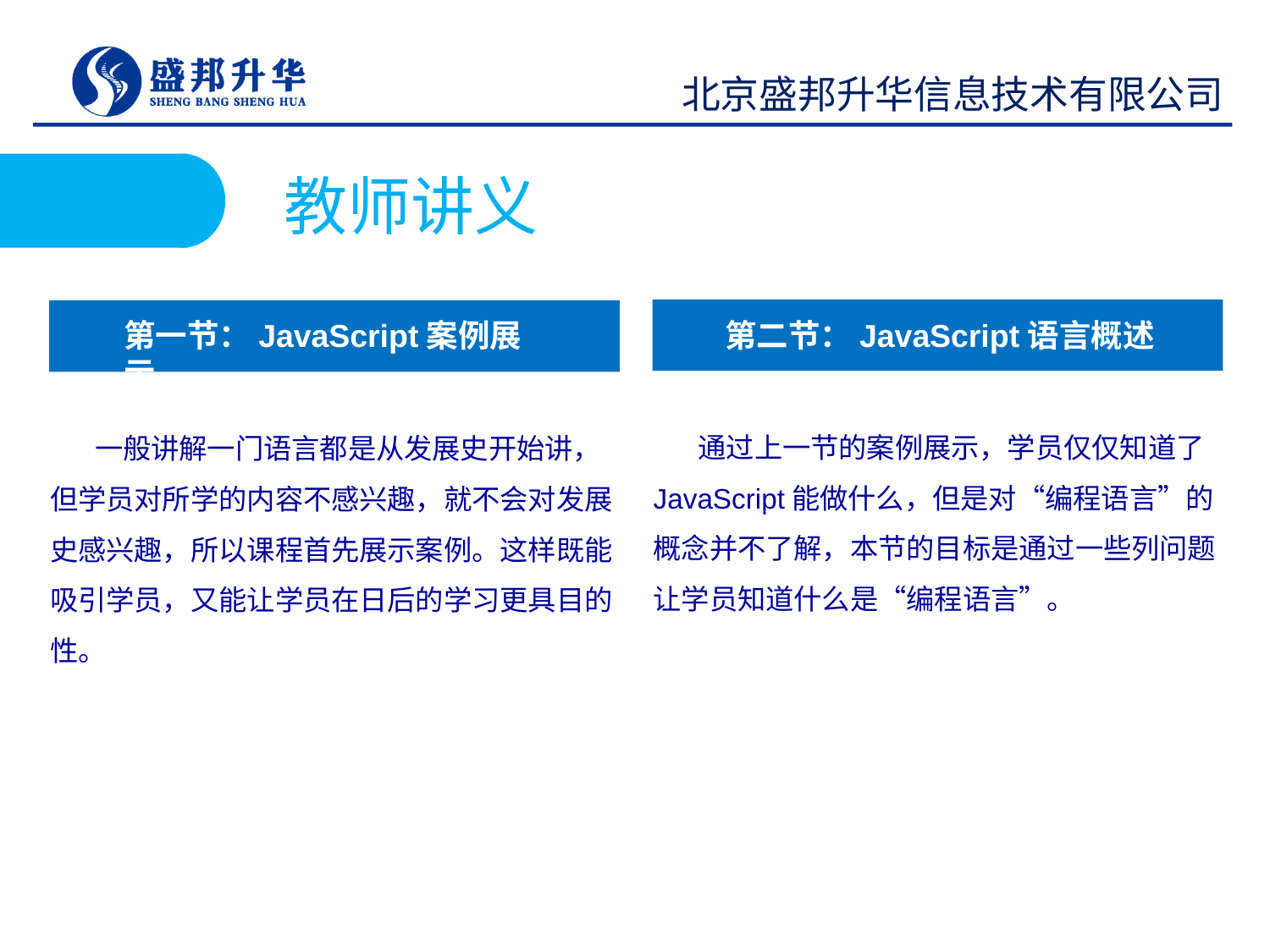

北京盛邦升华信息技术有限公司

教师讲义

第一节：JavaScript案例展示
第二节：JavaScript语言概述
      通过上一节的案例展示，学员仅仅知道了JavaScript能做什么，但是对“编程语言”的概念并不了解，本节的目标是通过一些列问题让学员知道什么是“编程语言”。
      一般讲解一门语言都是从发展史开始讲，但学员对所学的内容不感兴趣，就不会对发展史感兴趣，所以课程首先展示案例。这样既能吸引学员，又能让学员在日后的学习更具目的性。